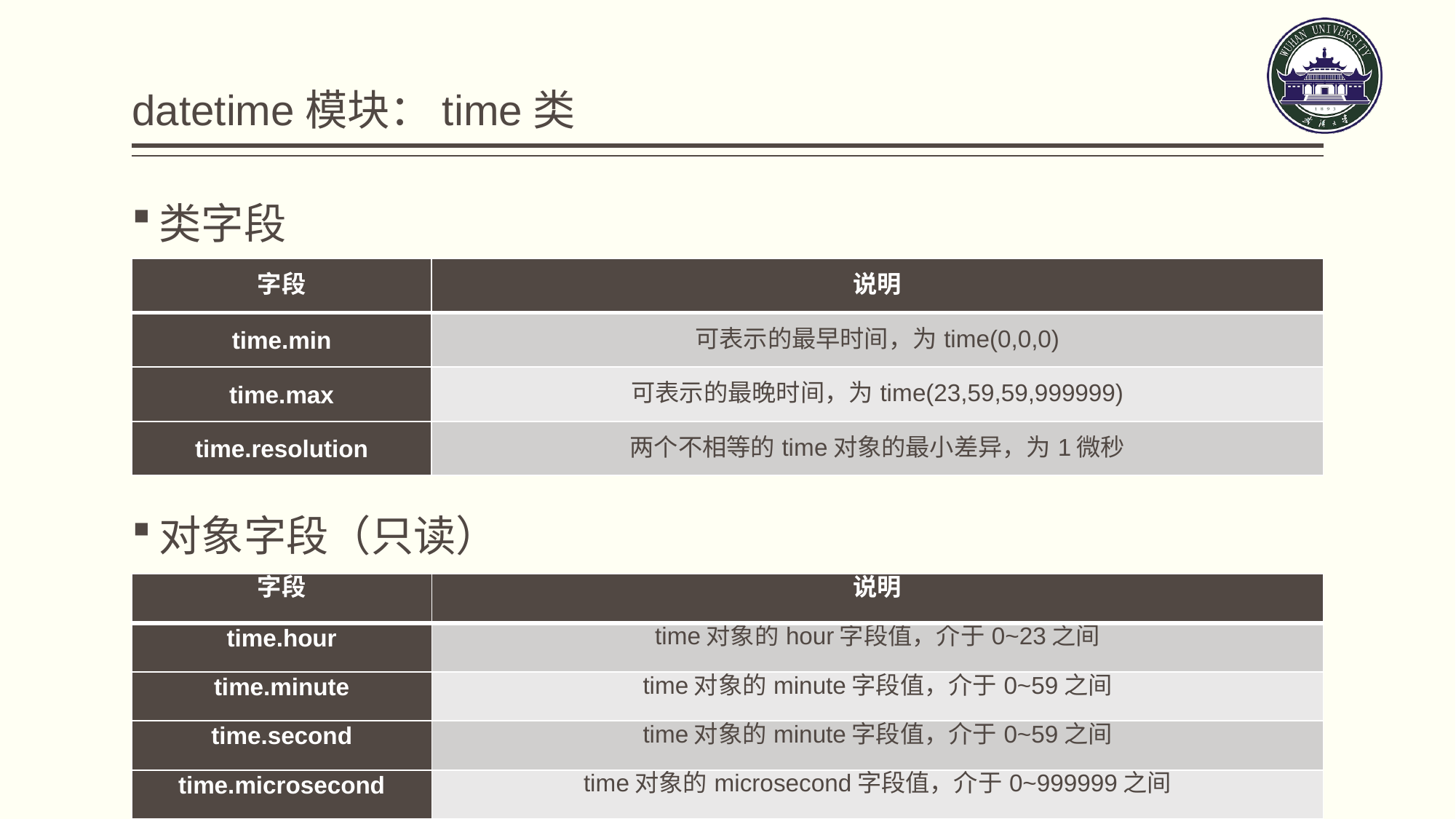

# datetime模块：time类
类字段

对象字段（只读）

| 字段 | 说明 |
| --- | --- |
| time.min | 可表示的最早时间，为time(0,0,0) |
| time.max | 可表示的最晚时间，为time(23,59,59,999999) |
| time.resolution | 两个不相等的time对象的最小差异，为1微秒 |
| 字段 | 说明 |
| --- | --- |
| time.hour | time对象的hour字段值，介于0~23之间 |
| time.minute | time对象的minute字段值，介于0~59之间 |
| time.second | time对象的minute字段值，介于0~59之间 |
| time.microsecond | time对象的microsecond字段值，介于0~999999之间 |